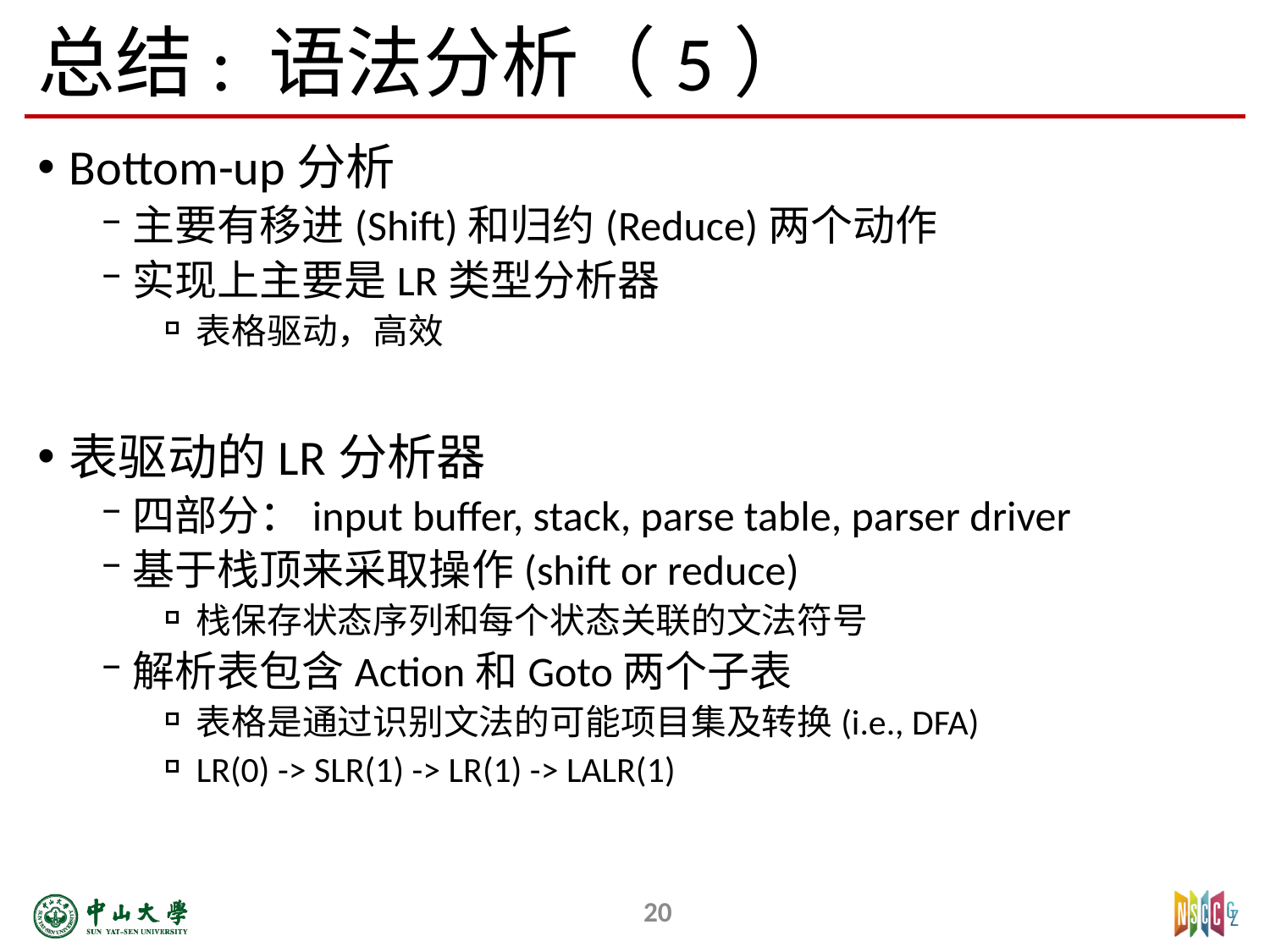

# 总结: 语法分析（5）
Bottom-up分析
主要有移进(Shift)和归约(Reduce)两个动作
实现上主要是LR类型分析器
表格驱动，高效

表驱动的LR分析器
四部分：input buffer, stack, parse table, parser driver
基于栈顶来采取操作(shift or reduce)
栈保存状态序列和每个状态关联的文法符号
解析表包含Action和Goto两个子表
表格是通过识别文法的可能项目集及转换(i.e., DFA)
LR(0) -> SLR(1) -> LR(1) -> LALR(1)
20